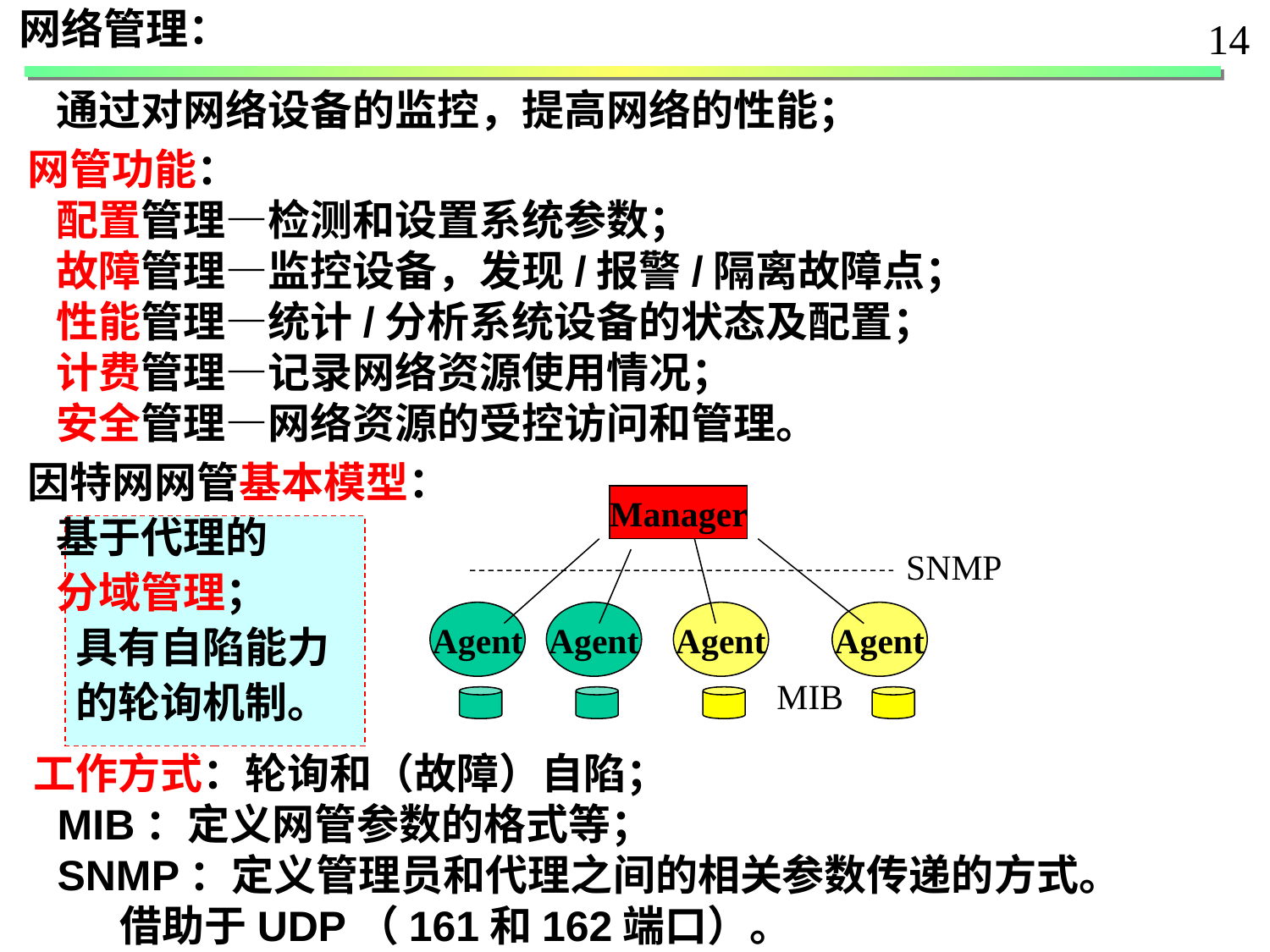

网络管理：
14

  通过对网络设备的监控，提高网络的性能；
网管功能：
  配置管理—检测和设置系统参数；
  故障管理—监控设备，发现/报警/隔离故障点；
  性能管理—统计/分析系统设备的状态及配置；
  计费管理—记录网络资源使用情况；
  安全管理—网络资源的受控访问和管理。
因特网网管基本模型：
  基于代理的
  分域管理；
    具有自陷能力
    的轮询机制。
Manager

SNMP

Agent
Agent
Agent
Agent
MIB

工作方式：轮询和（故障）自陷；
  MIB：定义网管参数的格式等；
  SNMP：定义管理员和代理之间的相关参数传递的方式。
        借助于UDP（161和162端口）。